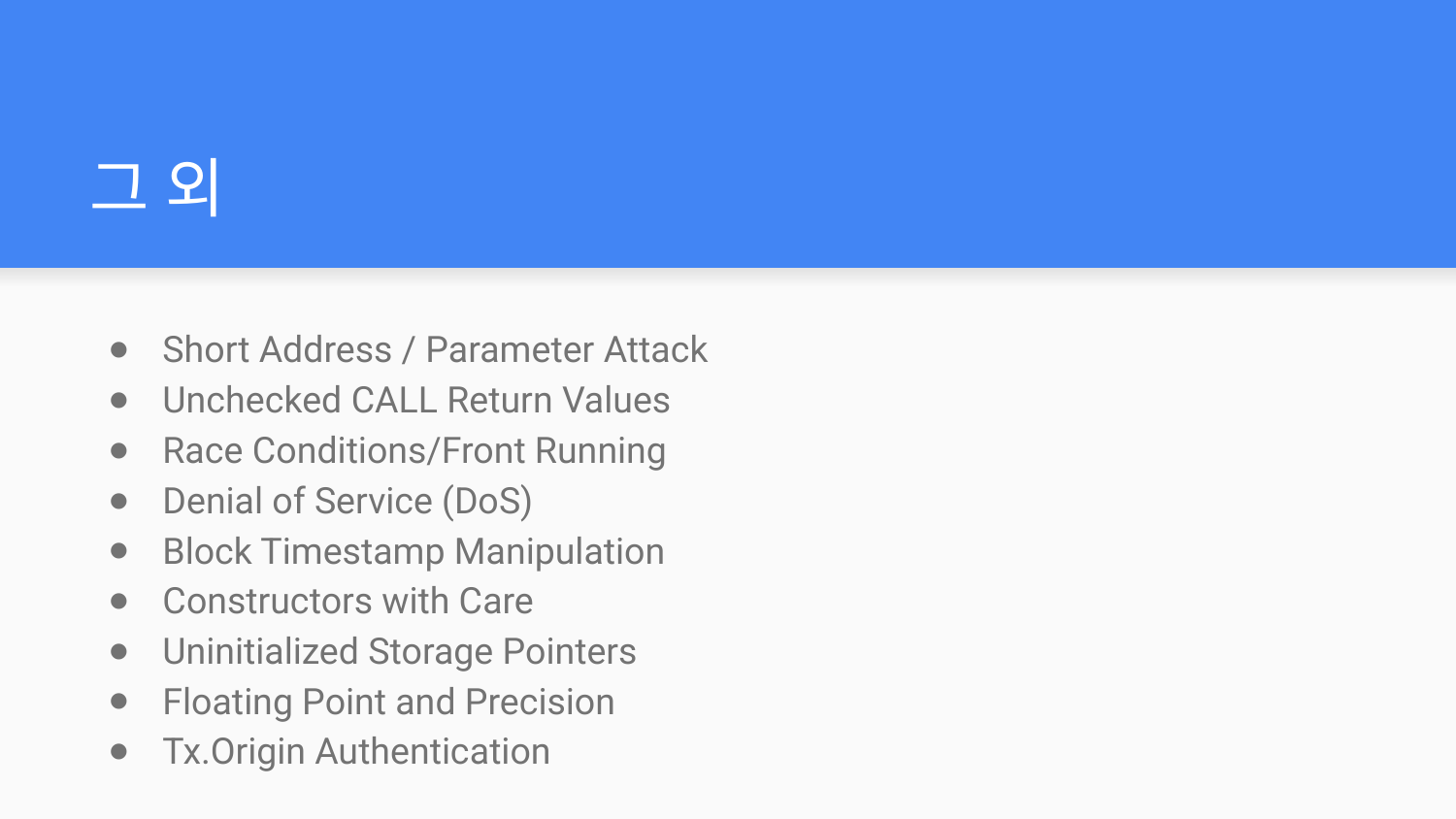

# 그 외
Short Address / Parameter Attack
Unchecked CALL Return Values
Race Conditions/Front Running
Denial of Service (DoS)
Block Timestamp Manipulation
Constructors with Care
Uninitialized Storage Pointers
Floating Point and Precision
Tx.Origin Authentication